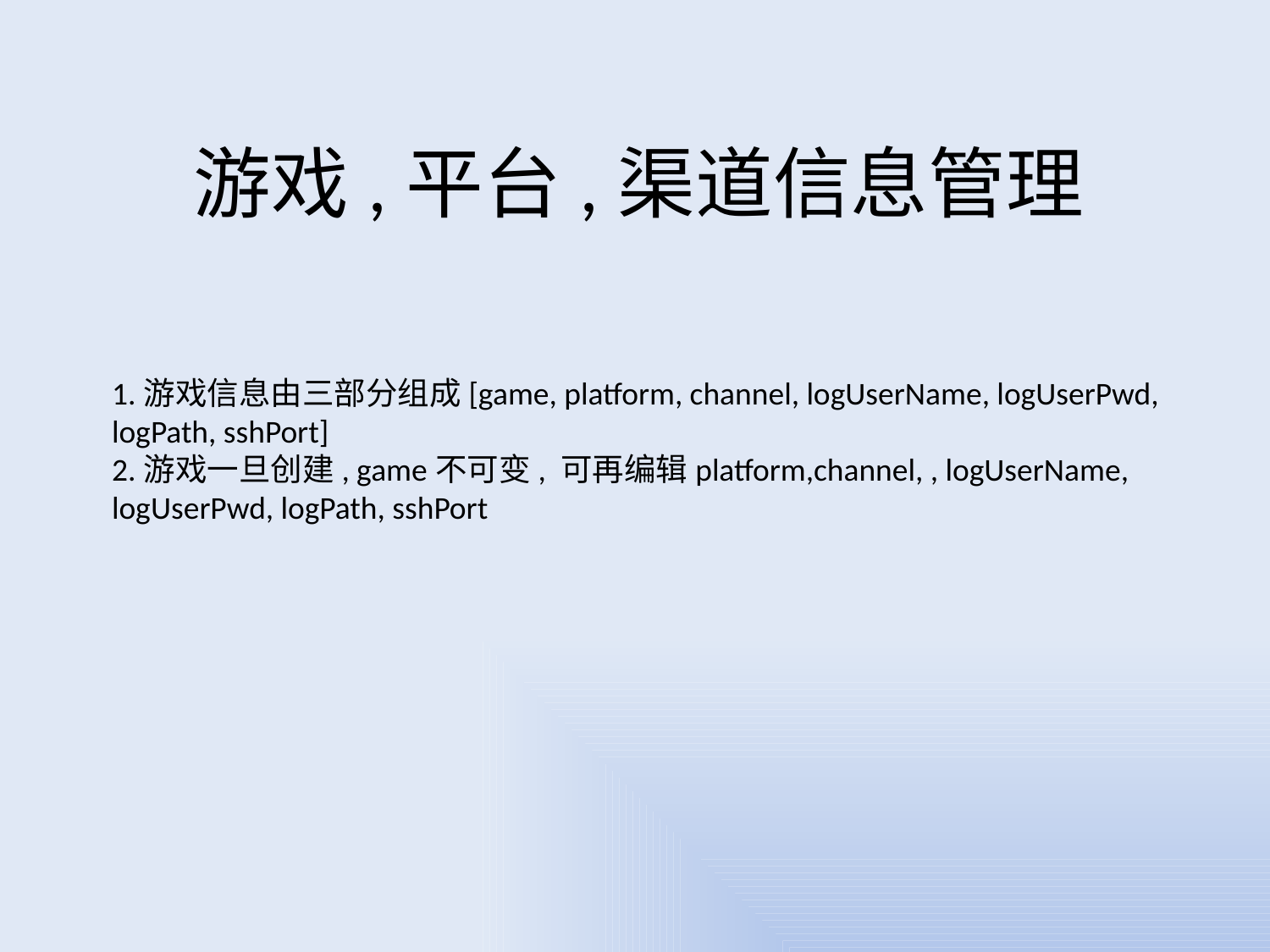

# 游戏,平台,渠道信息管理
1.游戏信息由三部分组成[game, platform, channel, logUserName, logUserPwd, logPath, sshPort]
2.游戏一旦创建, game不可变, 可再编辑platform,channel, , logUserName, logUserPwd, logPath, sshPort